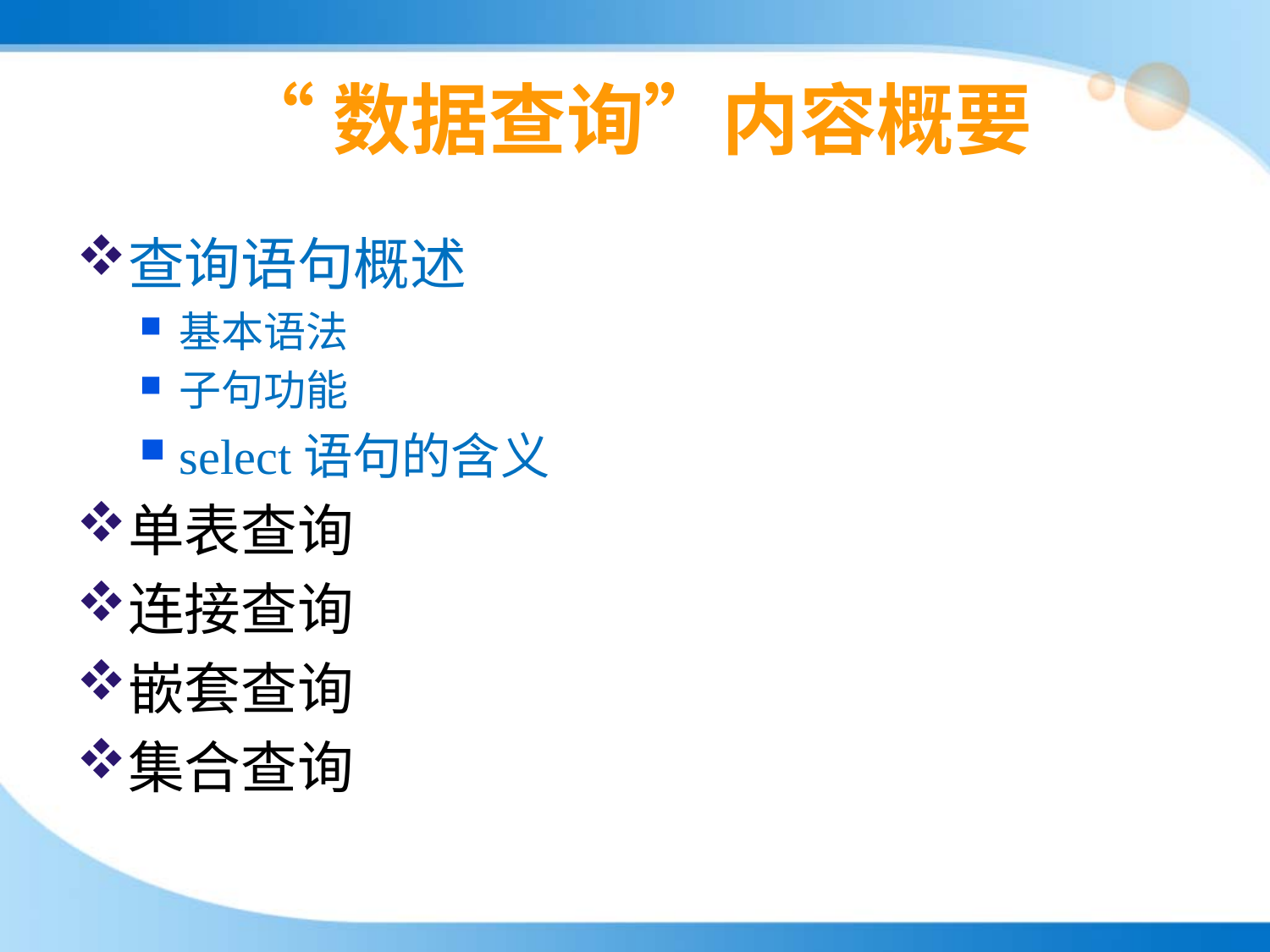

# “数据查询”内容概要
查询语句概述
基本语法
子句功能
select语句的含义
单表查询
连接查询
嵌套查询
集合查询